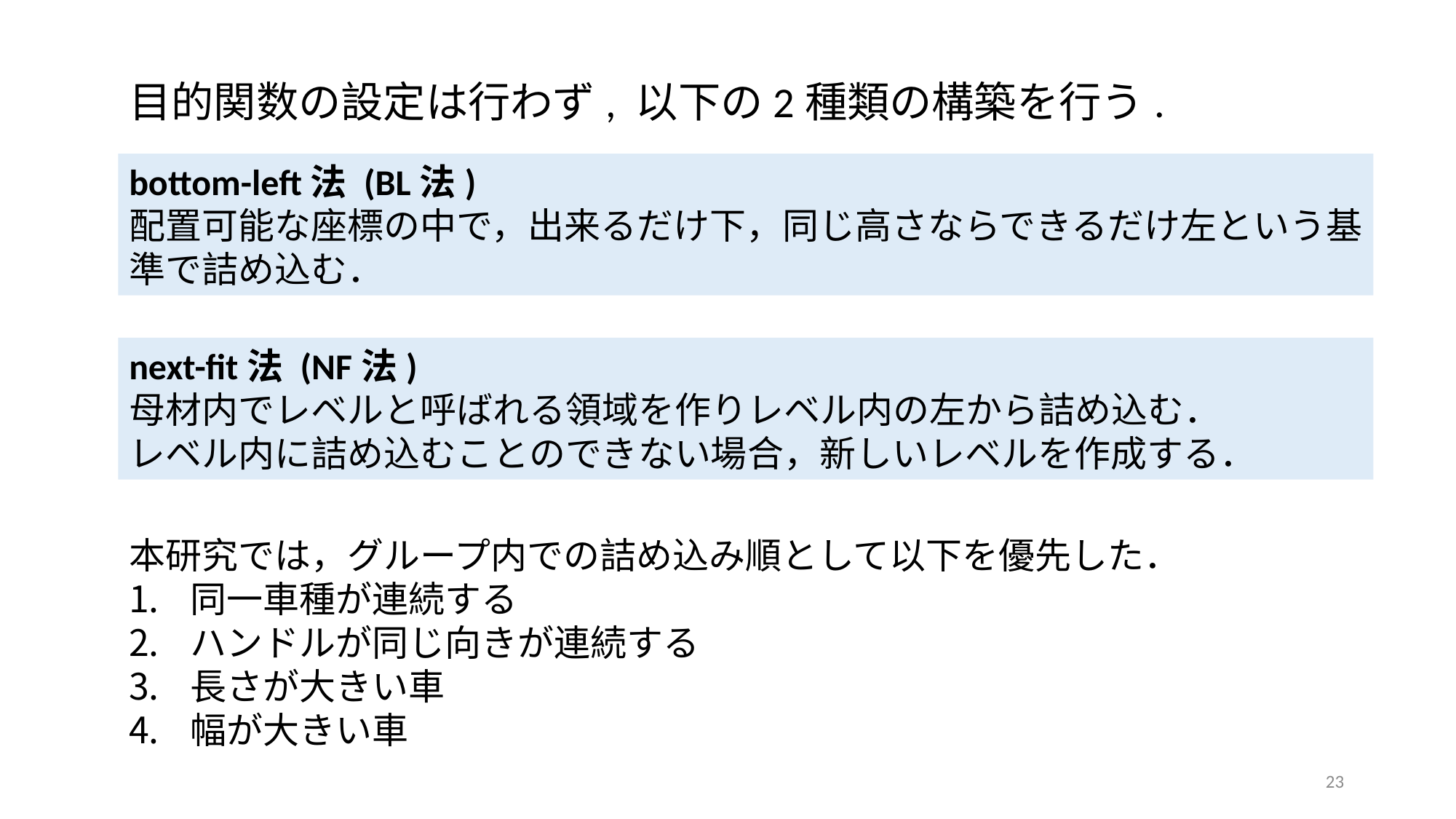

目的関数の設定は行わず, 以下の2種類の構築を行う.
bottom-left法 (BL法)
配置可能な座標の中で，出来るだけ下，同じ高さならできるだけ左という基準で詰め込む．
next-fit法 (NF法)
母材内でレベルと呼ばれる領域を作りレベル内の左から詰め込む．
レベル内に詰め込むことのできない場合，新しいレベルを作成する．
本研究では，グループ内での詰め込み順として以下を優先した．
同一車種が連続する
ハンドルが同じ向きが連続する
長さが大きい車
幅が大きい車
23